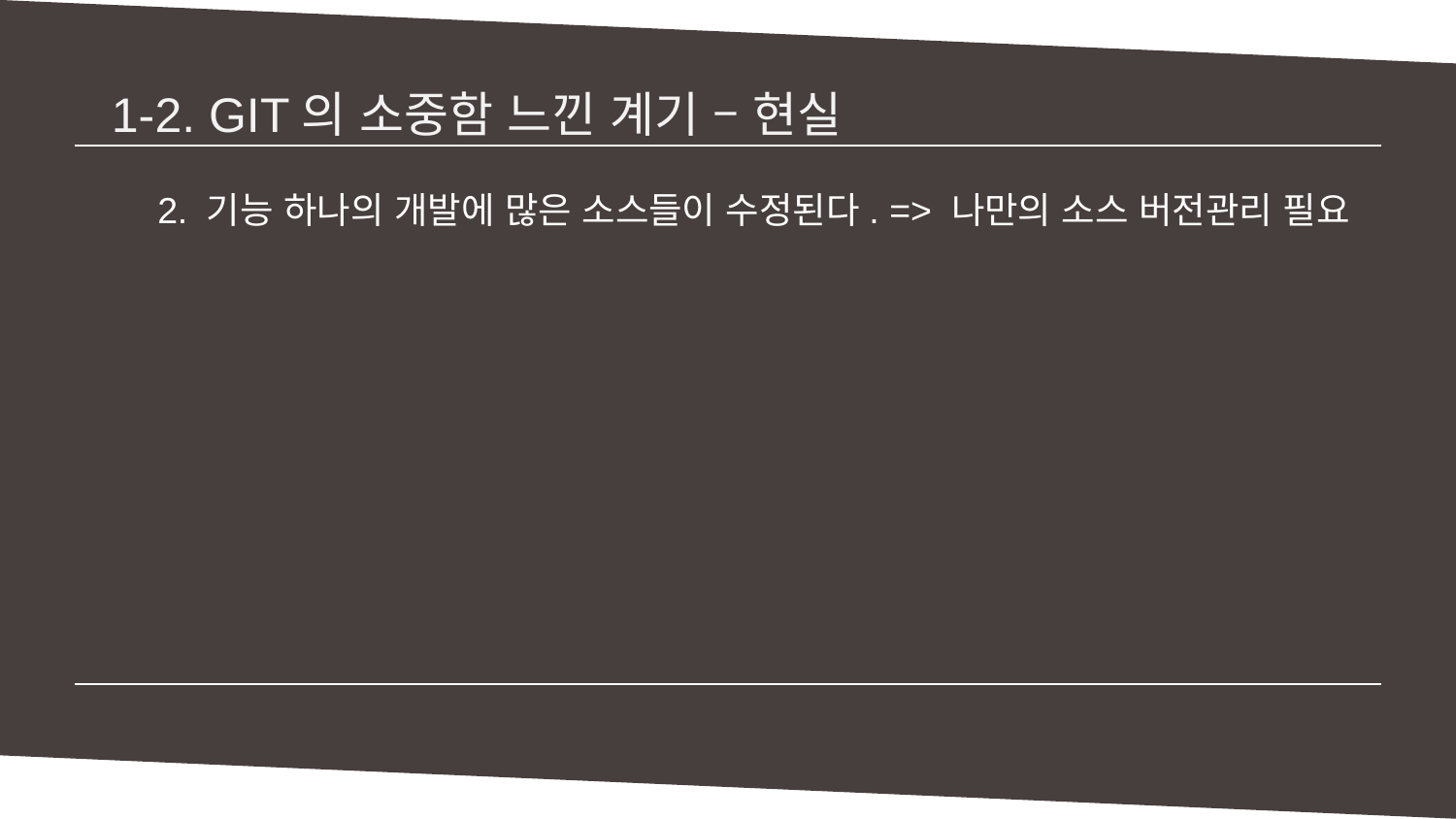

1-2. GIT의 소중함 느낀 계기 – 현실
2. 기능 하나의 개발에 많은 소스들이 수정된다. => 나만의 소스 버전관리 필요